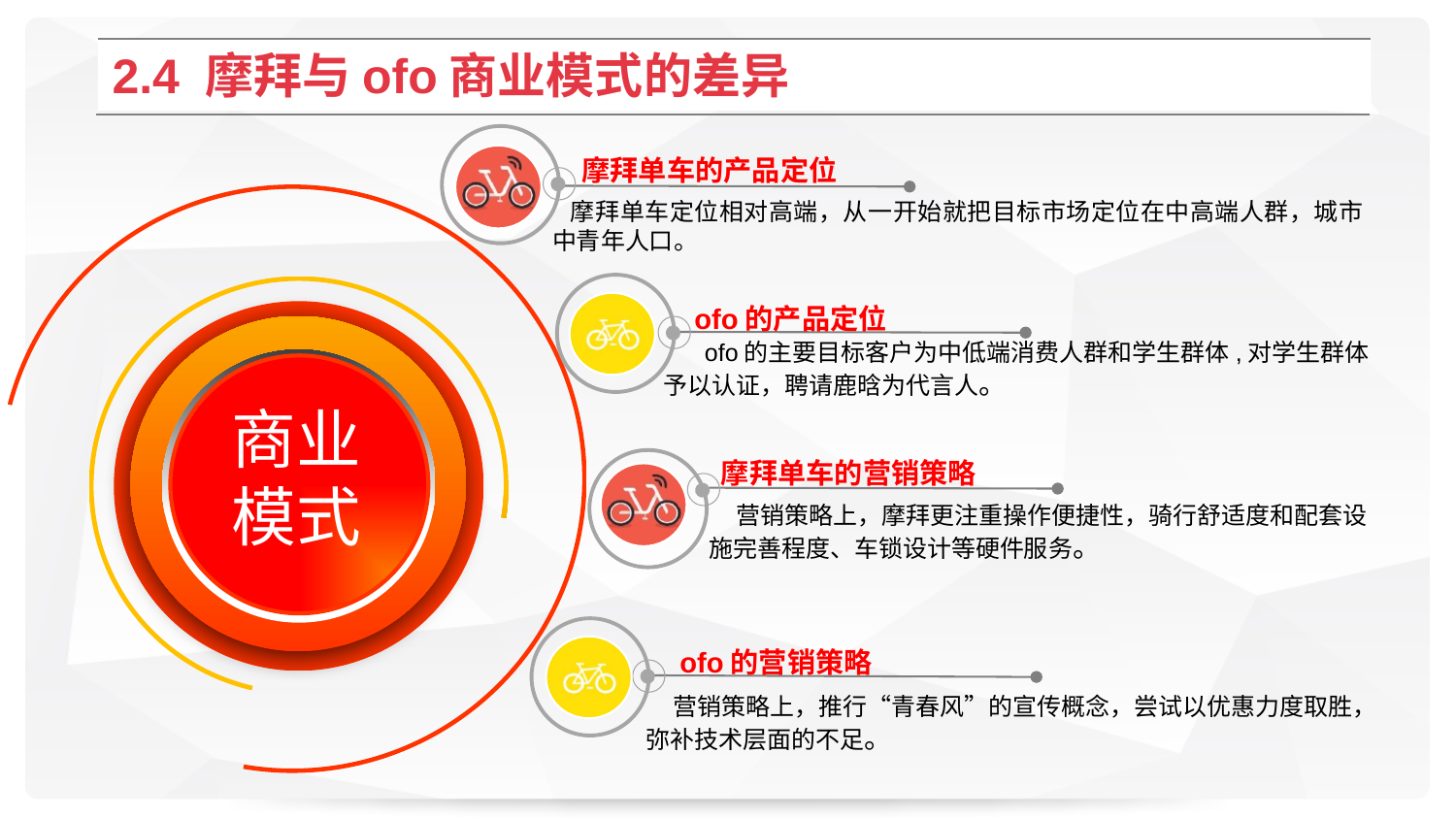

2.4 摩拜与ofo商业模式的差异

摩拜单车的产品定位

  摩拜单车定位相对高端，从一开始就把目标市场定位在中高端人群，城市中青年人口。

2

ofo的产品定位

      ofo的主要目标客户为中低端消费人群和学生群体,对学生群体予以认证，聘请鹿晗为代言人。

商业模式

3
摩拜单车的营销策略

    营销策略上，摩拜更注重操作便捷性，骑行舒适度和配套设施完善程度、车锁设计等硬件服务。

4

ofo的营销策略
    营销策略上，推行“青春风”的宣传概念，尝试以优惠力度取胜，弥补技术层面的不足。